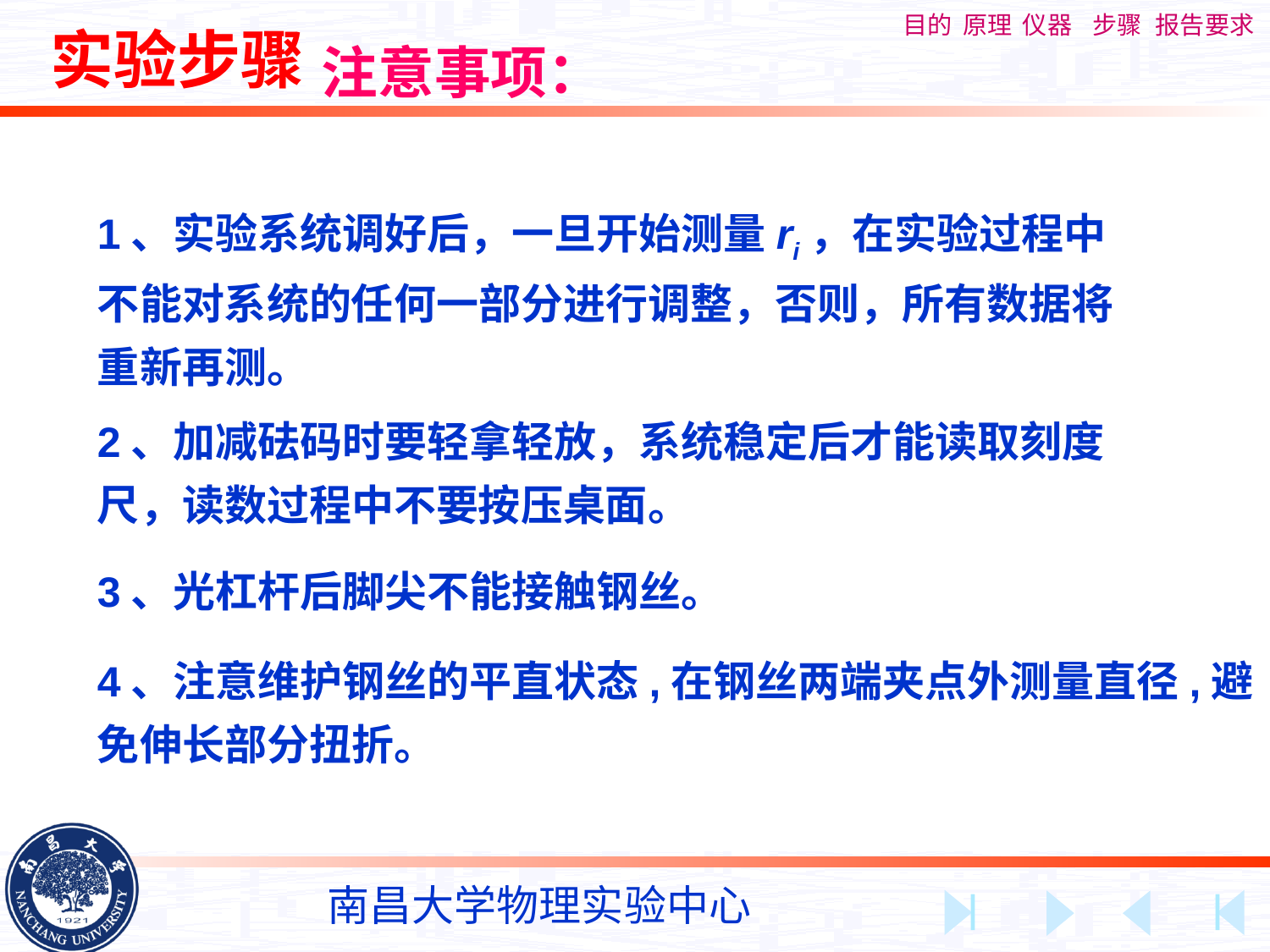

实验步骤
注意事项：
1、实验系统调好后，一旦开始测量ri，在实验过程中不能对系统的任何一部分进行调整，否则，所有数据将重新再测。
2、加减砝码时要轻拿轻放，系统稳定后才能读取刻度尺，读数过程中不要按压桌面。
3、光杠杆后脚尖不能接触钢丝。
4、注意维护钢丝的平直状态,在钢丝两端夹点外测量直径,避免伸长部分扭折。